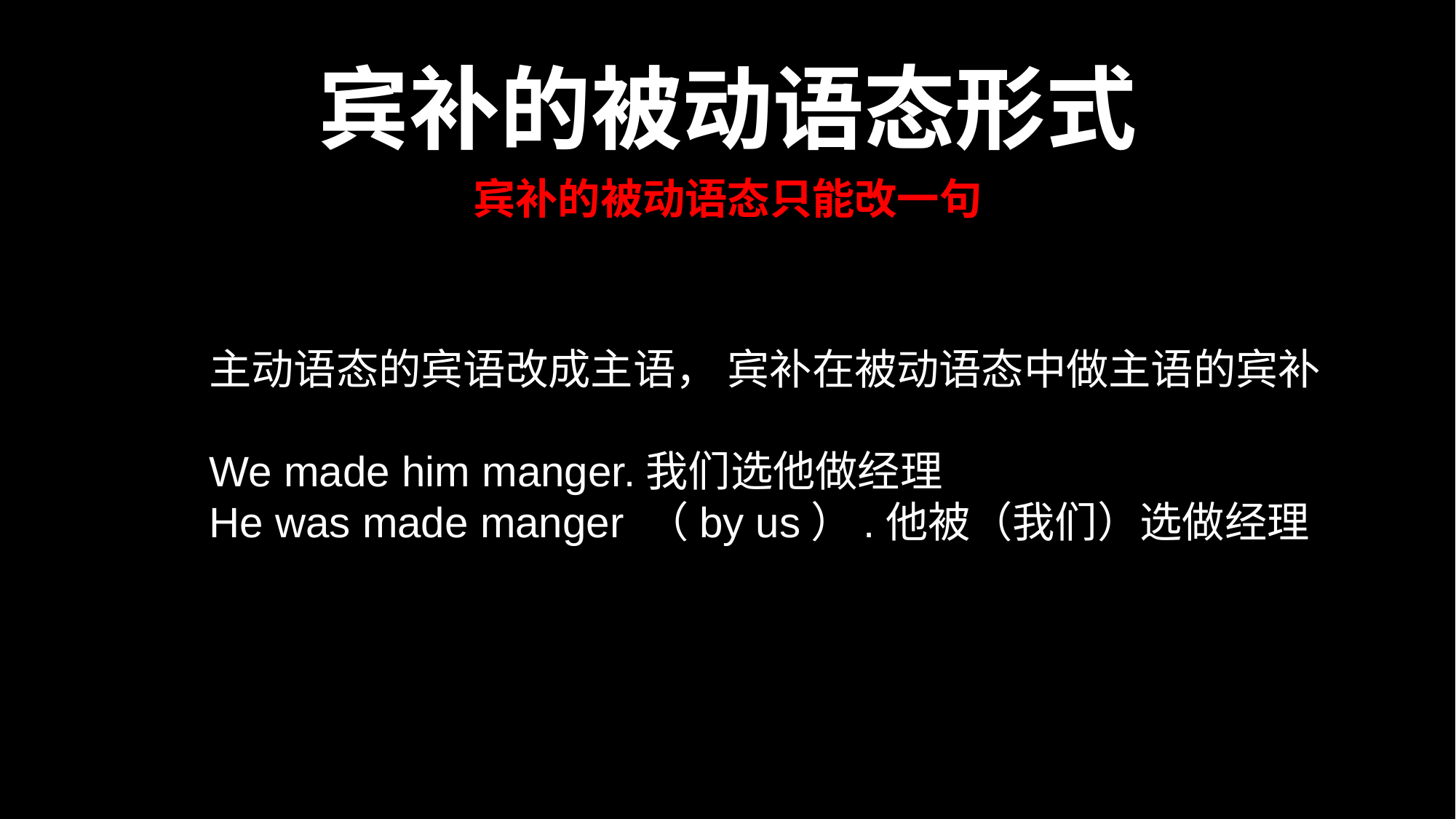

宾补的被动语态形式
宾补的被动语态只能改一句
主动语态的宾语改成主语， 宾补在被动语态中做主语的宾补

We made him manger.我们选他做经理
He was made manger （by us）.他被（我们）选做经理